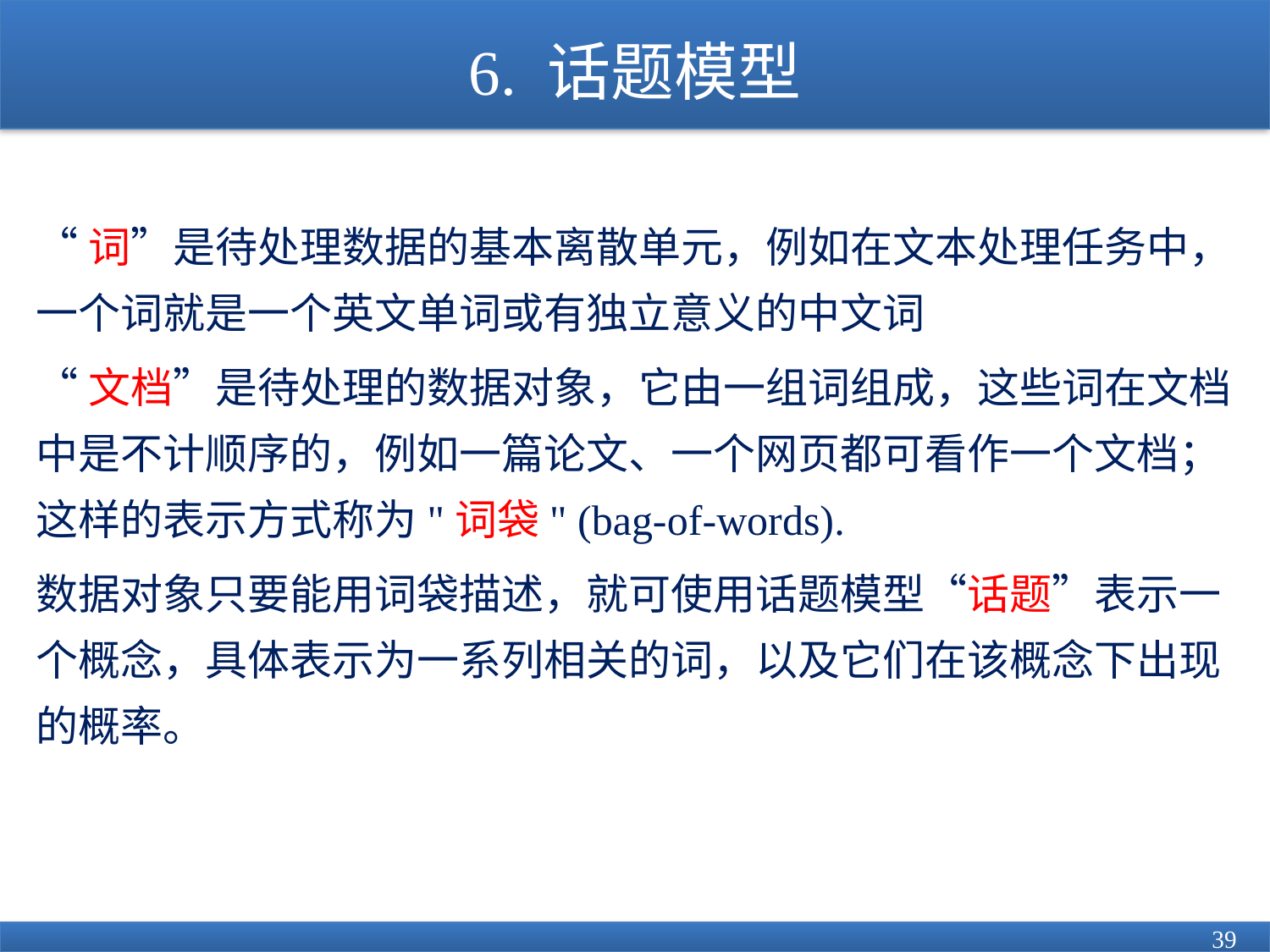

# 6. 话题模型

“词”是待处理数据的基本离散单元，例如在文本处理任务中，一个词就是一个英文单词或有独立意义的中文词
“文档”是待处理的数据对象，它由一组词组成，这些词在文档中是不计顺序的，例如一篇论文、一个网页都可看作一个文档；这样的表示方式称为"词袋" (bag-of-words).
数据对象只要能用词袋描述，就可使用话题模型“话题”表示一个概念，具体表示为一系列相关的词，以及它们在该概念下出现的概率。
39